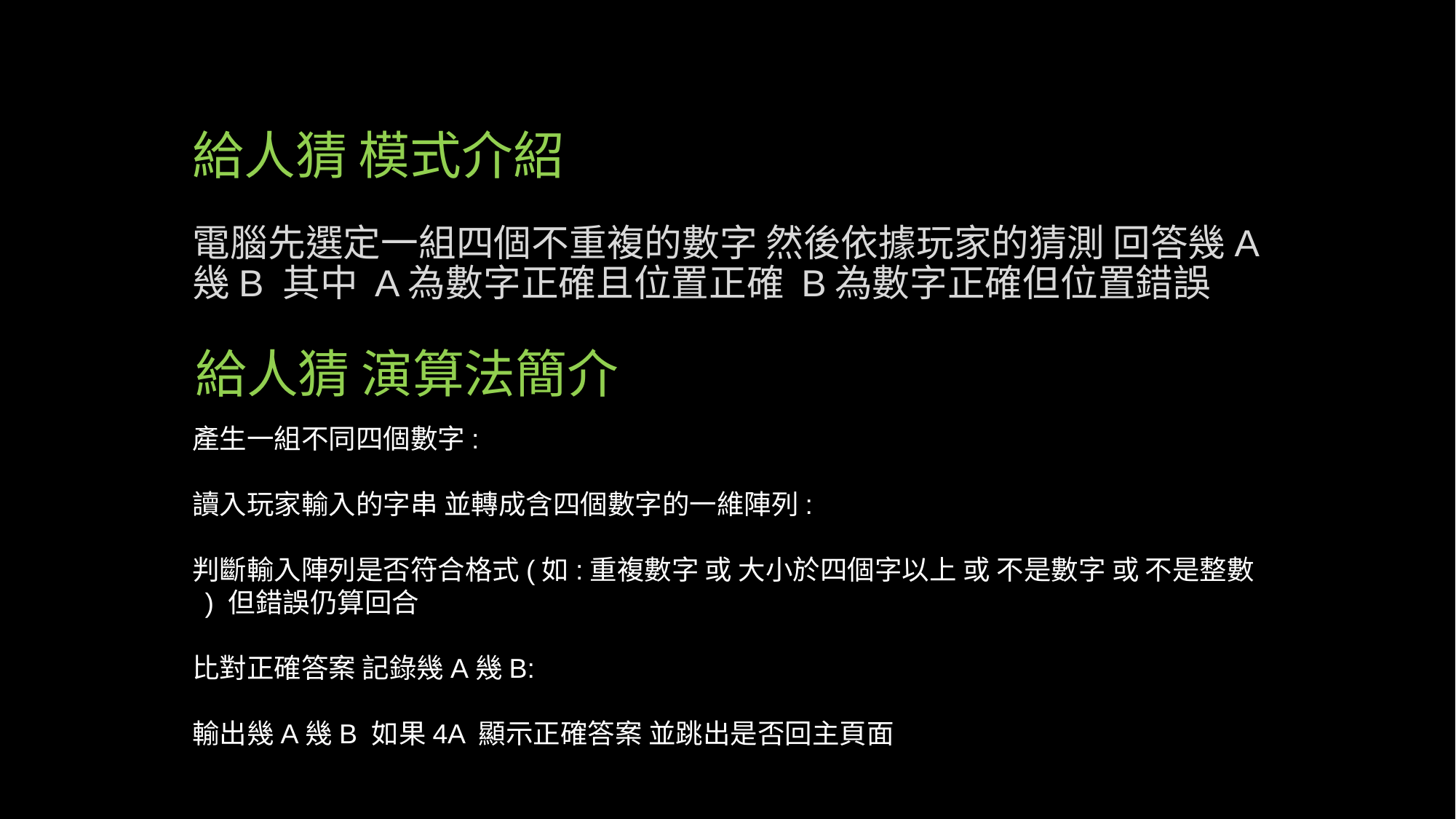

# 給人猜 模式介紹
電腦先選定一組四個不重複的數字 然後依據玩家的猜測 回答幾A幾B 其中 A為數字正確且位置正確 B為數字正確但位置錯誤

給人猜 演算法簡介
產生一組不同四個數字:

讀入玩家輸入的字串 並轉成含四個數字的一維陣列:

判斷輸入陣列是否符合格式(如:重複數字 或 大小於四個字以上 或 不是數字 或 不是整數 ) 但錯誤仍算回合

比對正確答案 記錄幾A幾B:

輸出幾A幾B 如果4A 顯示正確答案 並跳出是否回主頁面